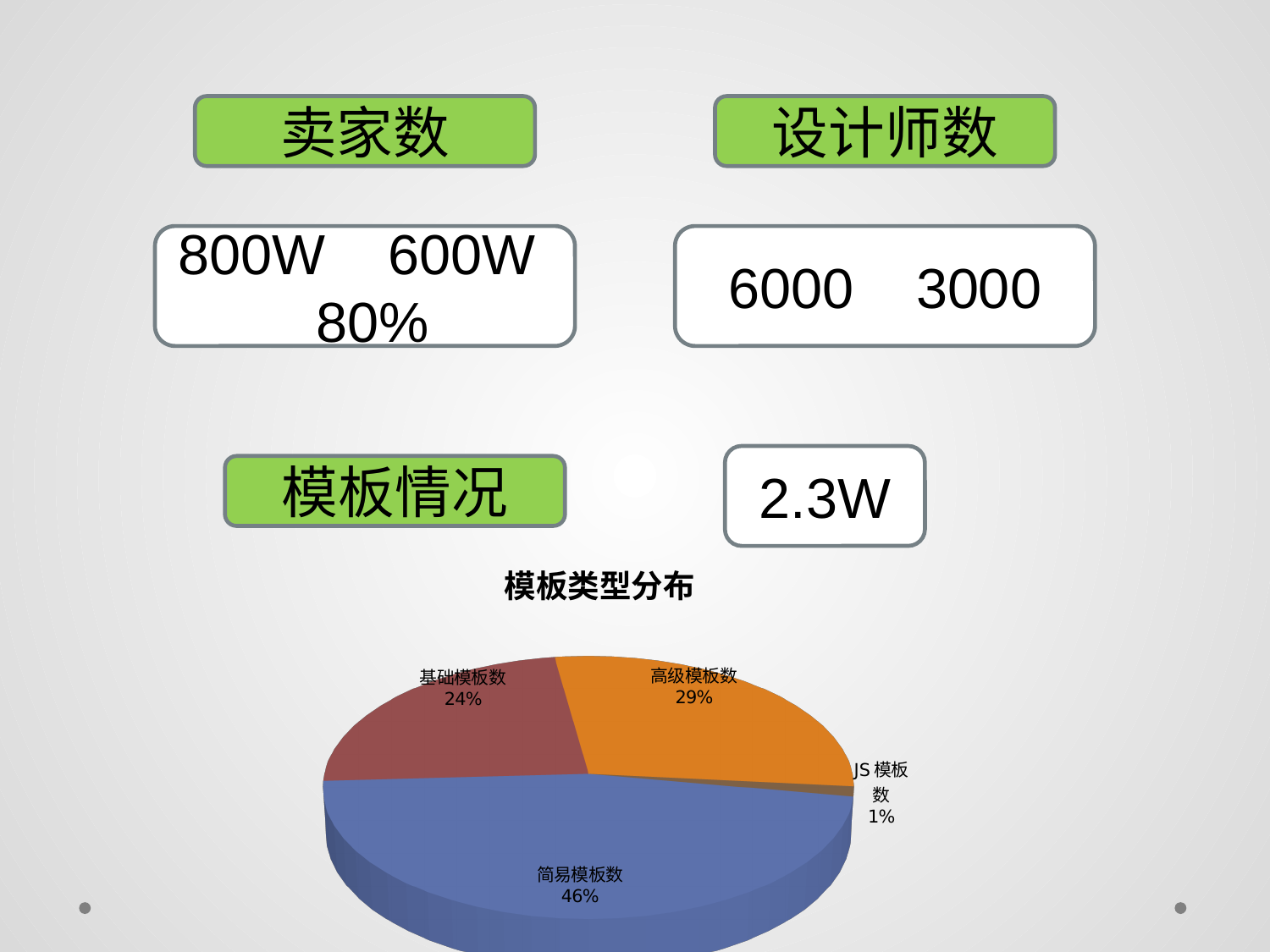

卖家数
设计师数
800W    600W   80%
6000    3000
2.3W
模板情况

[unsupported chart]